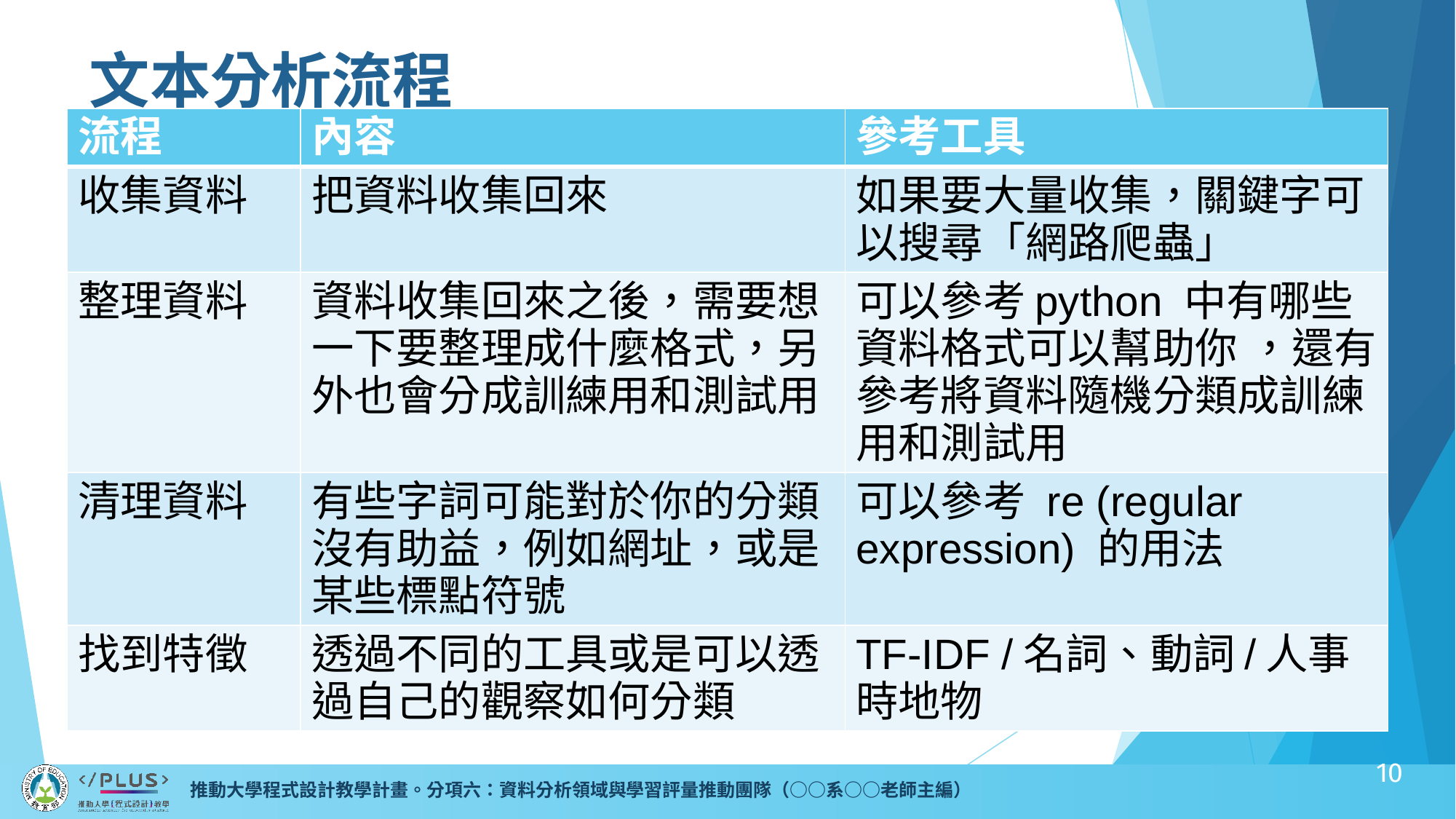

# 文本分析流程
| 流程 | 內容 | 參考工具 |
| --- | --- | --- |
| 收集資料 | 把資料收集回來 | 如果要大量收集，關鍵字可以搜尋「網路爬蟲」 |
| 整理資料 | 資料收集回來之後，需要想一下要整理成什麼格式，另外也會分成訓練用和測試用 | 可以參考python 中有哪些資料格式可以幫助你 ，還有參考將資料隨機分類成訓練用和測試用 |
| 清理資料 | 有些字詞可能對於你的分類沒有助益，例如網址，或是某些標點符號 | 可以參考 re (regular expression) 的用法 |
| 找到特徵 | 透過不同的工具或是可以透過自己的觀察如何分類 | TF-IDF /名詞、動詞/人事時地物 |
10